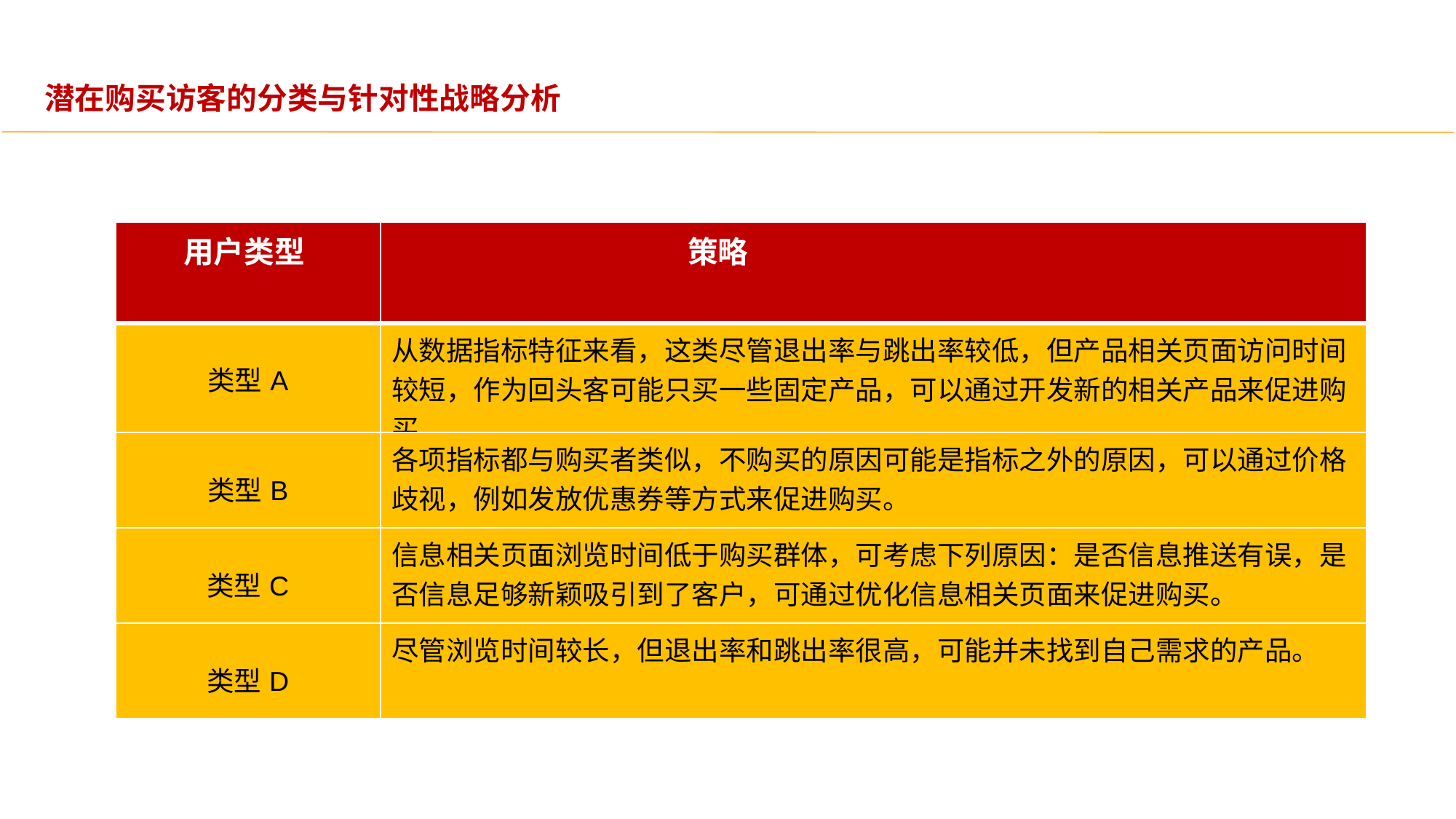

潜在购买访客的分类与针对性战略分析
| 用户类型 | 策略 |
| --- | --- |
| 类型A | 从数据指标特征来看，这类尽管退出率与跳出率较低，但产品相关页面访问时间较短，作为回头客可能只买一些固定产品，可以通过开发新的相关产品来促进购买。 |
| 类型B | 各项指标都与购买者类似，不购买的原因可能是指标之外的原因，可以通过价格歧视，例如发放优惠券等方式来促进购买。 |
| 类型C | 信息相关页面浏览时间低于购买群体，可考虑下列原因：是否信息推送有误，是否信息足够新颖吸引到了客户，可通过优化信息相关页面来促进购买。 |
| 类型D | 尽管浏览时间较长，但退出率和跳出率很高，可能并未找到自己需求的产品。 |